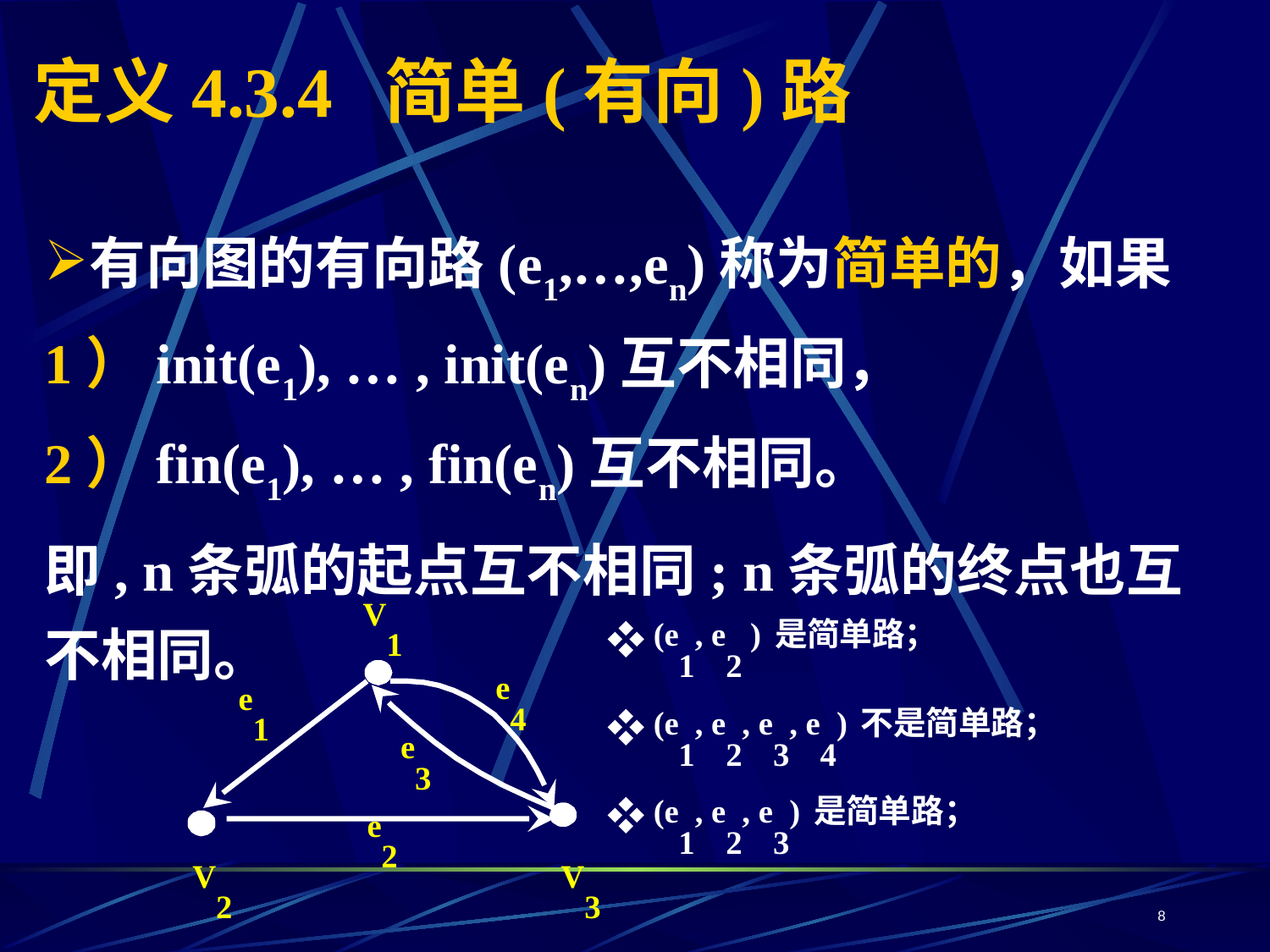

# 定义4.3.4  简单(有向)路
有向图的有向路(e1,…,en)称为简单的，如果
1）init(e1), … , init(en)互不相同，
2）fin(e1), … , fin(en)互不相同。
即, n条弧的起点互不相同; n条弧的终点也互不相同。
V1
e4

e1

e3
e2

V2
V3
(e1, e2 )是简单路；
(e1, e2, e3, e4)不是简单路；
(e1, e2, e3)是简单路；
8